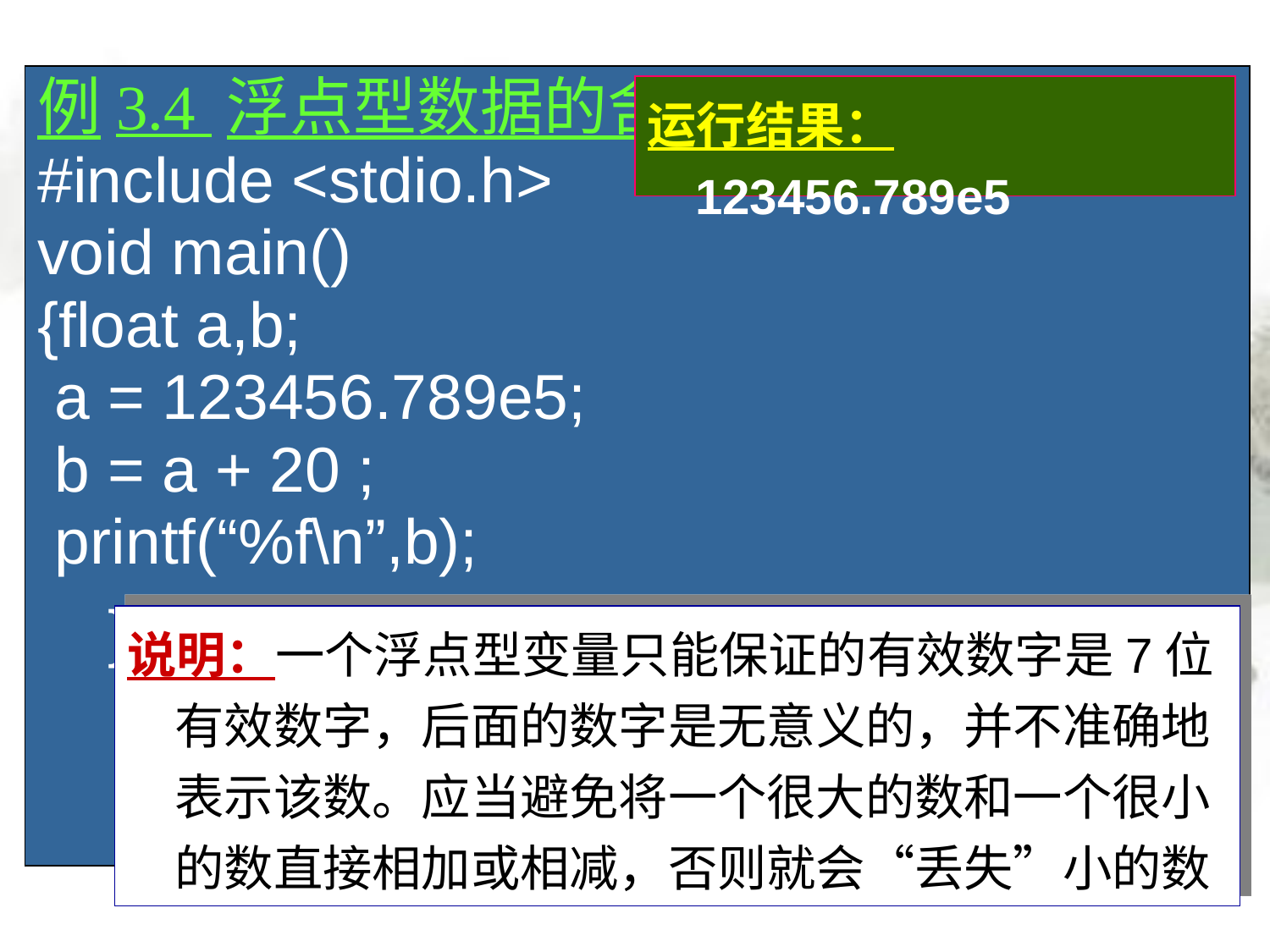

# 例3.4 浮点型数据的舍入误差 #include <stdio.h> void main() {float a,b; a = 123456.789e5; b = a + 20 ; printf(“%f\n”,b); }
运行结果： 123456.789e5
说明：一个浮点型变量只能保证的有效数字是7位有效数字，后面的数字是无意义的，并不准确地表示该数。应当避免将一个很大的数和一个很小的数直接相加或相减，否则就会“丢失”小的数